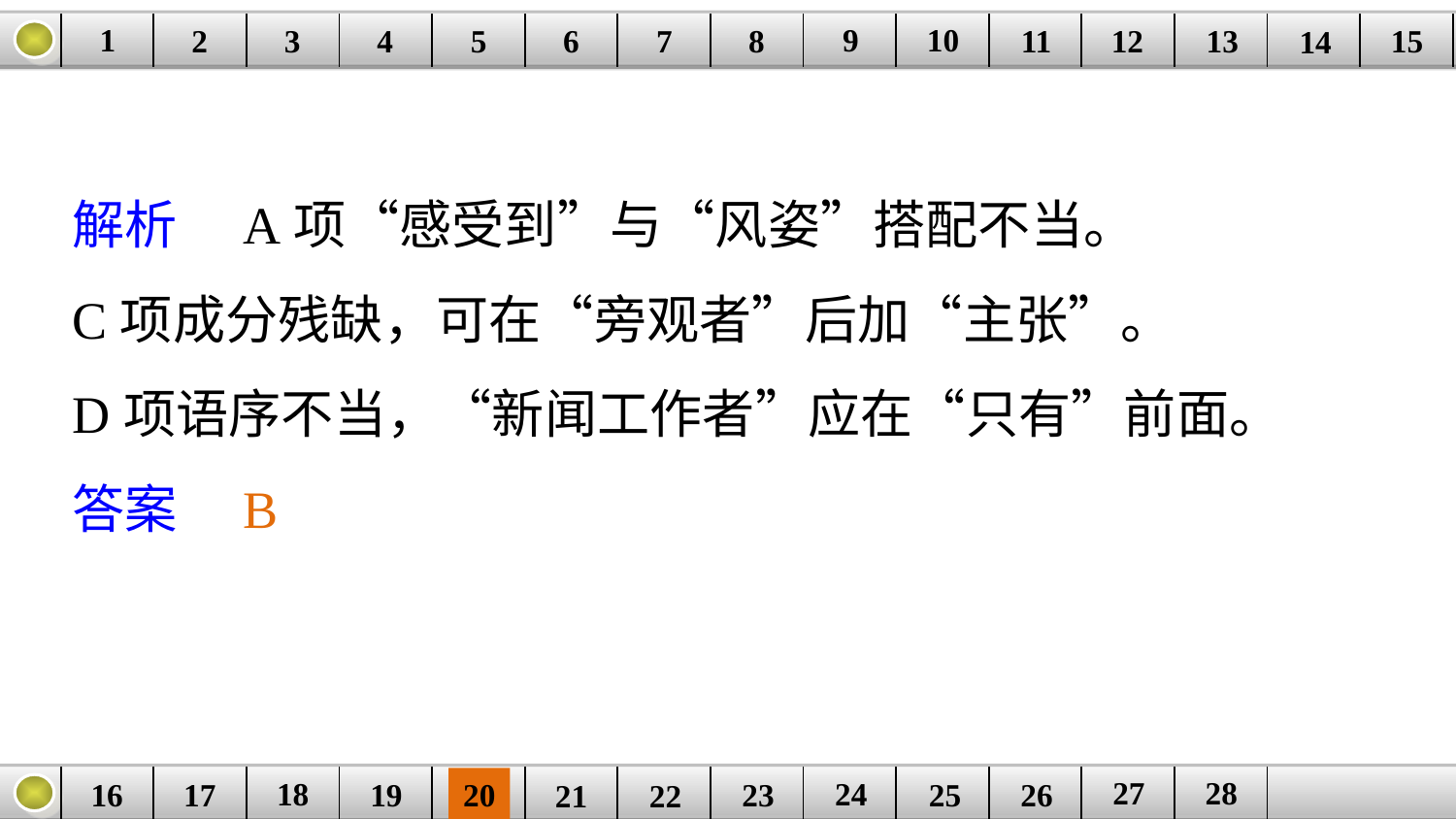

9
10
1
3
4
5
6
8
11
2
12
15
|  |  |  |  |  |  |  |  |  |  |  |  |  |  |  |
| --- | --- | --- | --- | --- | --- | --- | --- | --- | --- | --- | --- | --- | --- | --- |
7
13
14

解析　A项“感受到”与“风姿”搭配不当。
C项成分残缺，可在“旁观者”后加“主张”。
D项语序不当，“新闻工作者”应在“只有”前面。
答案　B

27
28
18
24
16
25
26
|  |  |  |  |  |  |  |  |  |  |  |  |  |
| --- | --- | --- | --- | --- | --- | --- | --- | --- | --- | --- | --- | --- |
23
17
19
20
21
22